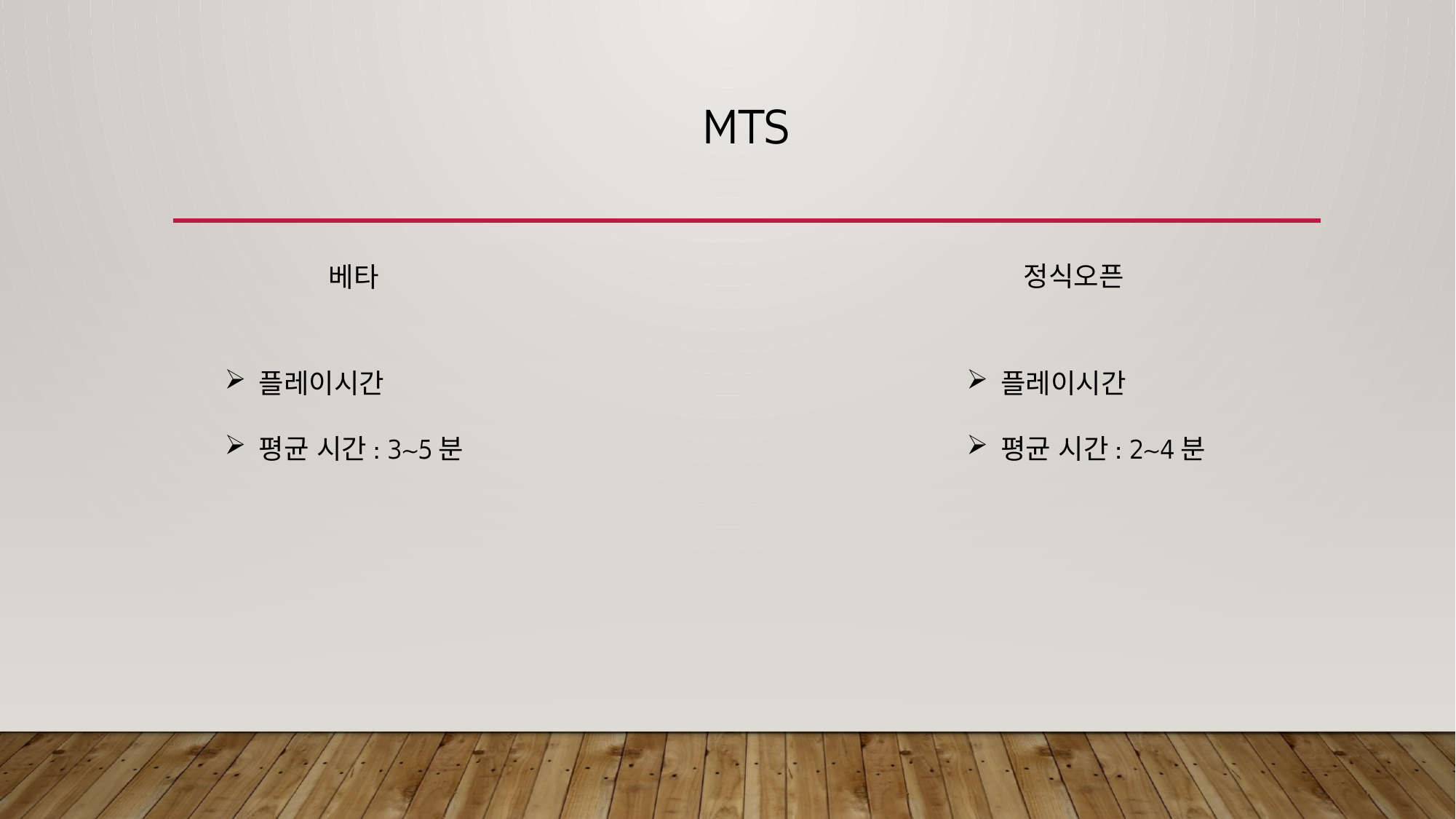

# MTS
정식오픈
베타
플레이시간

평균 시간: 3~5분
플레이시간

평균 시간: 2~4분